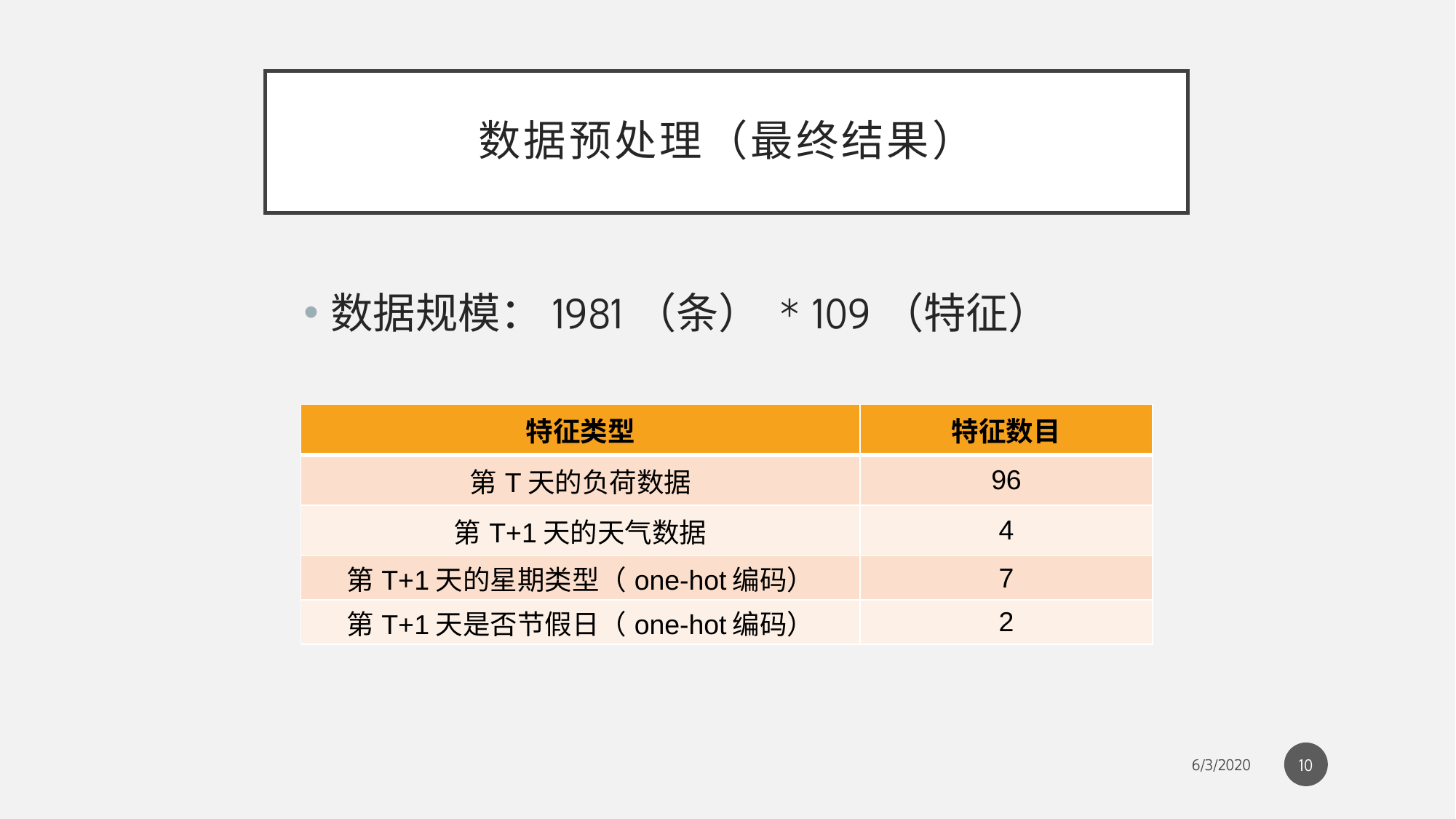

# 数据预处理（最终结果）
数据规模：1981（条） * 109（特征）
| 特征类型 | 特征数目 |
| --- | --- |
| 第T天的负荷数据 | 96 |
| 第T+1天的天气数据 | 4 |
| 第T+1天的星期类型（one-hot编码） | 7 |
| 第T+1天是否节假日（one-hot编码） | 2 |
10
6/3/2020